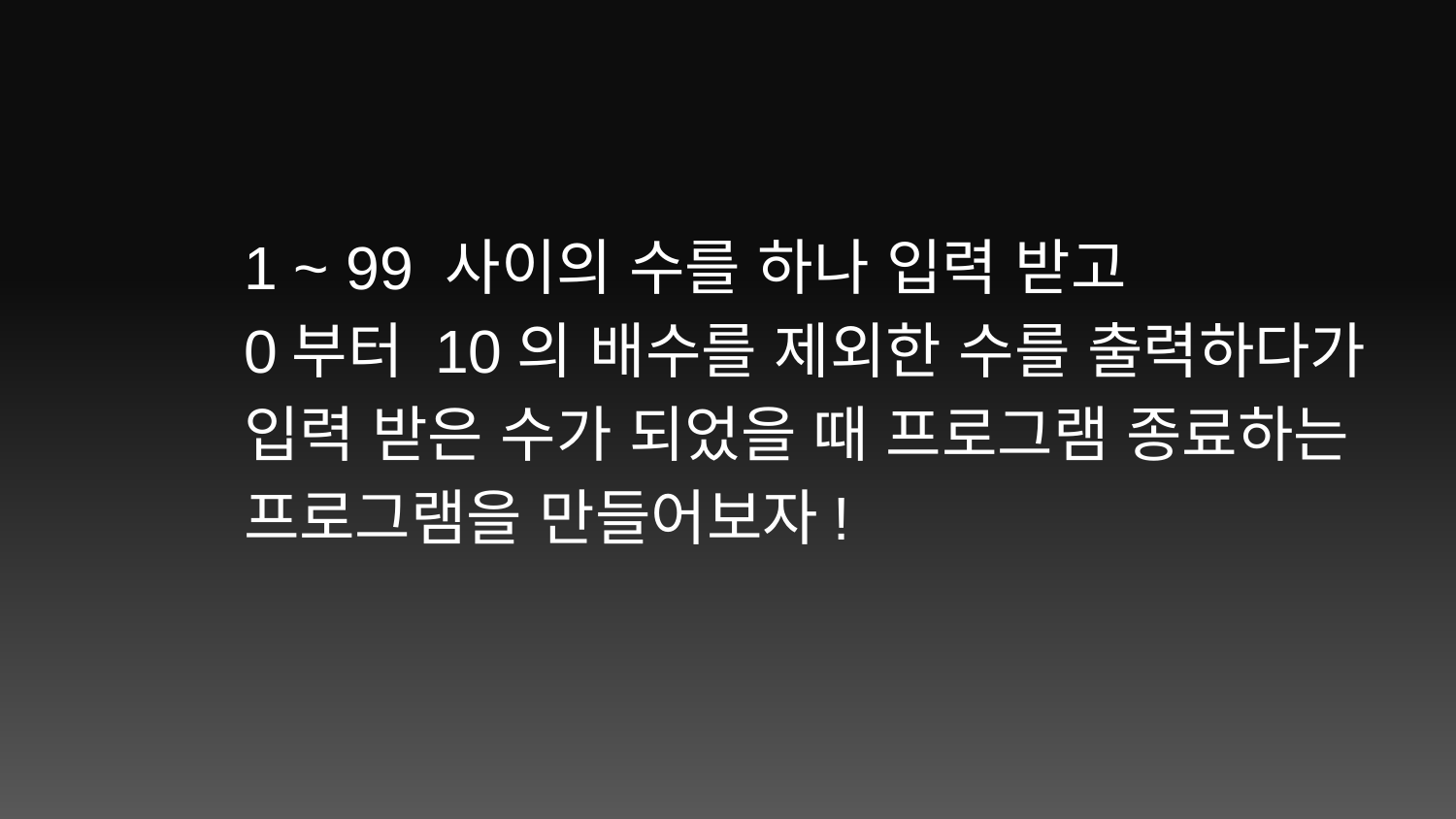

1 ~ 99 사이의 수를 하나 입력 받고
0부터 10의 배수를 제외한 수를 출력하다가
입력 받은 수가 되었을 때 프로그램 종료하는
프로그램을 만들어보자!